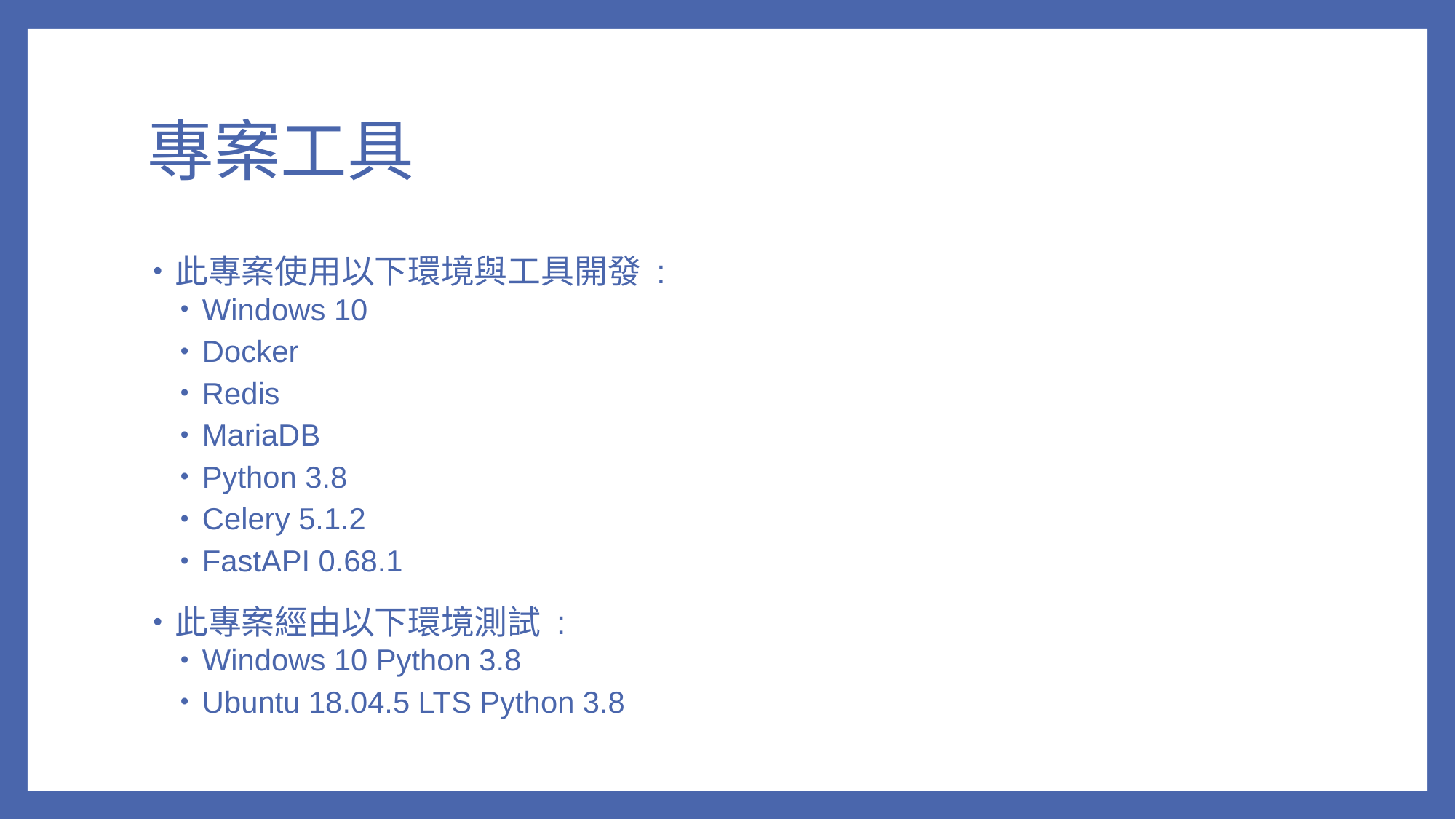

# 專案工具
此專案使用以下環境與工具開發 :
Windows 10
Docker
Redis
MariaDB
Python 3.8
Celery 5.1.2
FastAPI 0.68.1
此專案經由以下環境測試 :
Windows 10 Python 3.8
Ubuntu 18.04.5 LTS Python 3.8